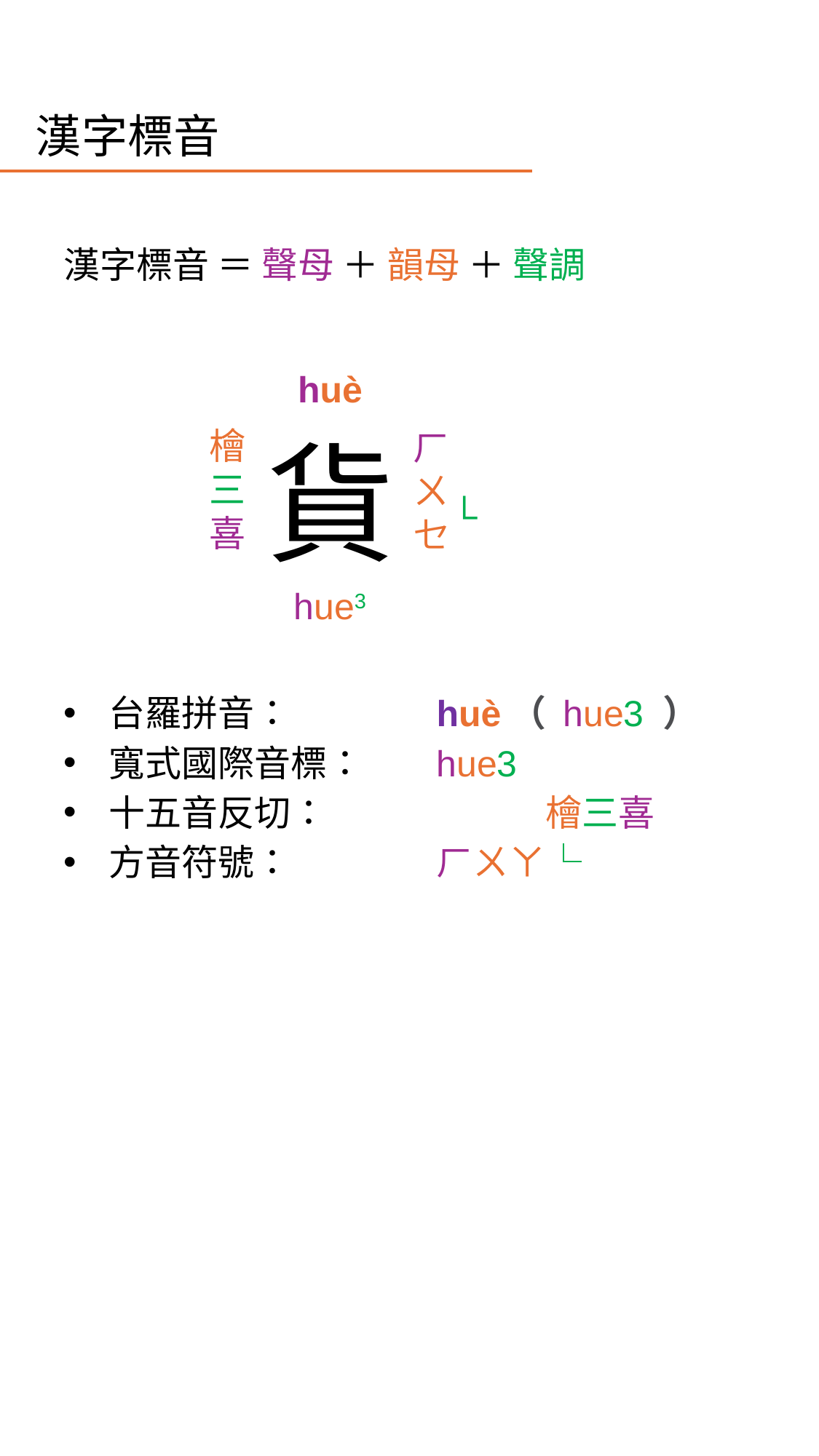

# 漢字標音
漢字標音 ＝ 聲母 ＋ 韻母 ＋ 聲調
huè
貨
檜
三
喜
ㄏㄨㆤ
└
hue3
台羅拼音：		huè（ hue3 ）
寬式國際音標：	hue3
十五音反切：		檜三喜
方音符號： 		ㄏㄨㄚ└